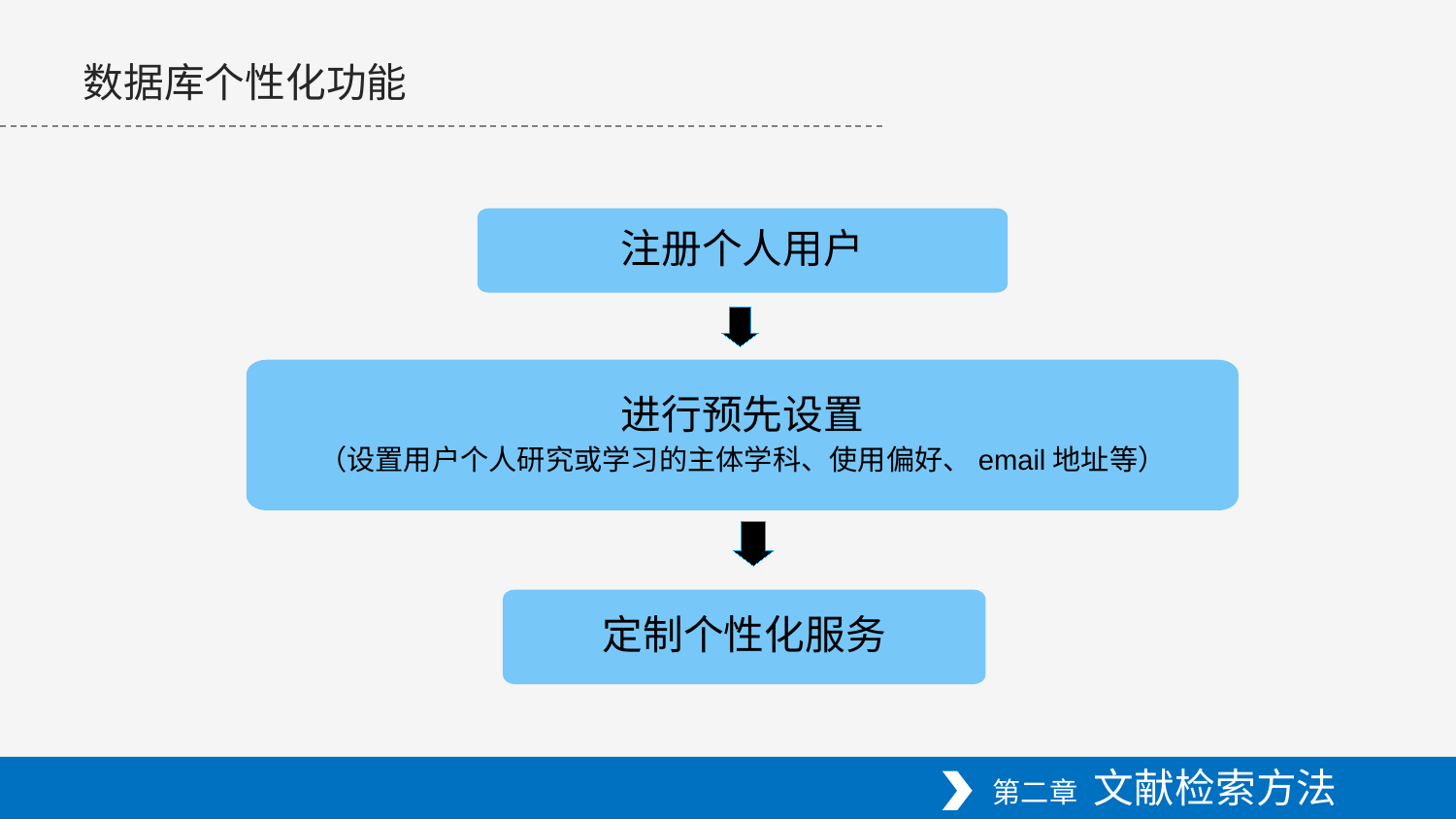

数据库个性化功能
注册个人用户

进行预先设置
（设置用户个人研究或学习的主体学科、使用偏好、email地址等）

定制个性化服务